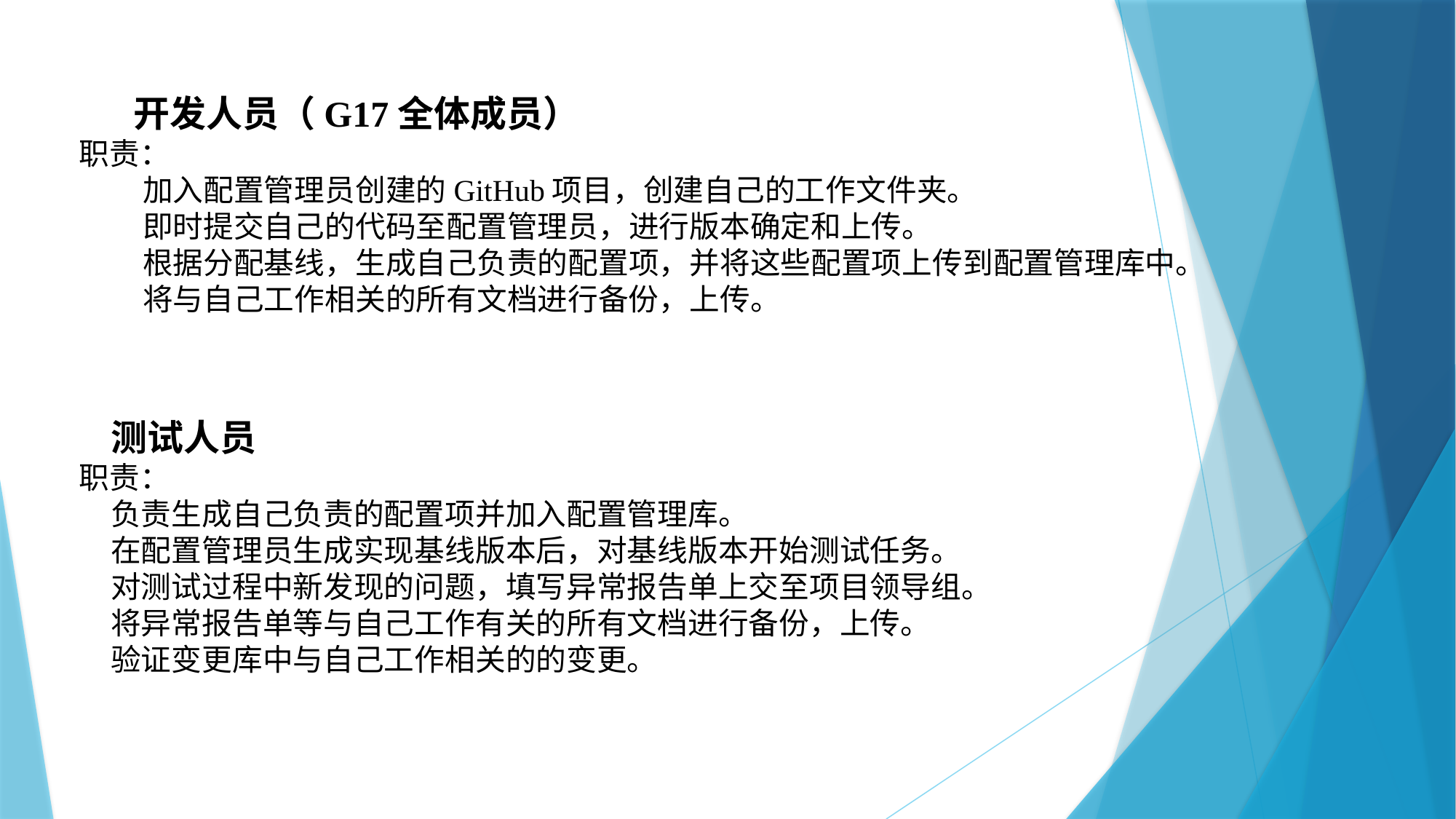

开发人员（G17全体成员）
职责：
加入配置管理员创建的GitHub项目，创建自己的工作文件夹。
即时提交自己的代码至配置管理员，进行版本确定和上传。
根据分配基线，生成自己负责的配置项，并将这些配置项上传到配置管理库中。
将与自己工作相关的所有文档进行备份，上传。
测试人员
职责：
负责生成自己负责的配置项并加入配置管理库。
在配置管理员生成实现基线版本后，对基线版本开始测试任务。
对测试过程中新发现的问题，填写异常报告单上交至项目领导组。
将异常报告单等与自己工作有关的所有文档进行备份，上传。
验证变更库中与自己工作相关的的变更。